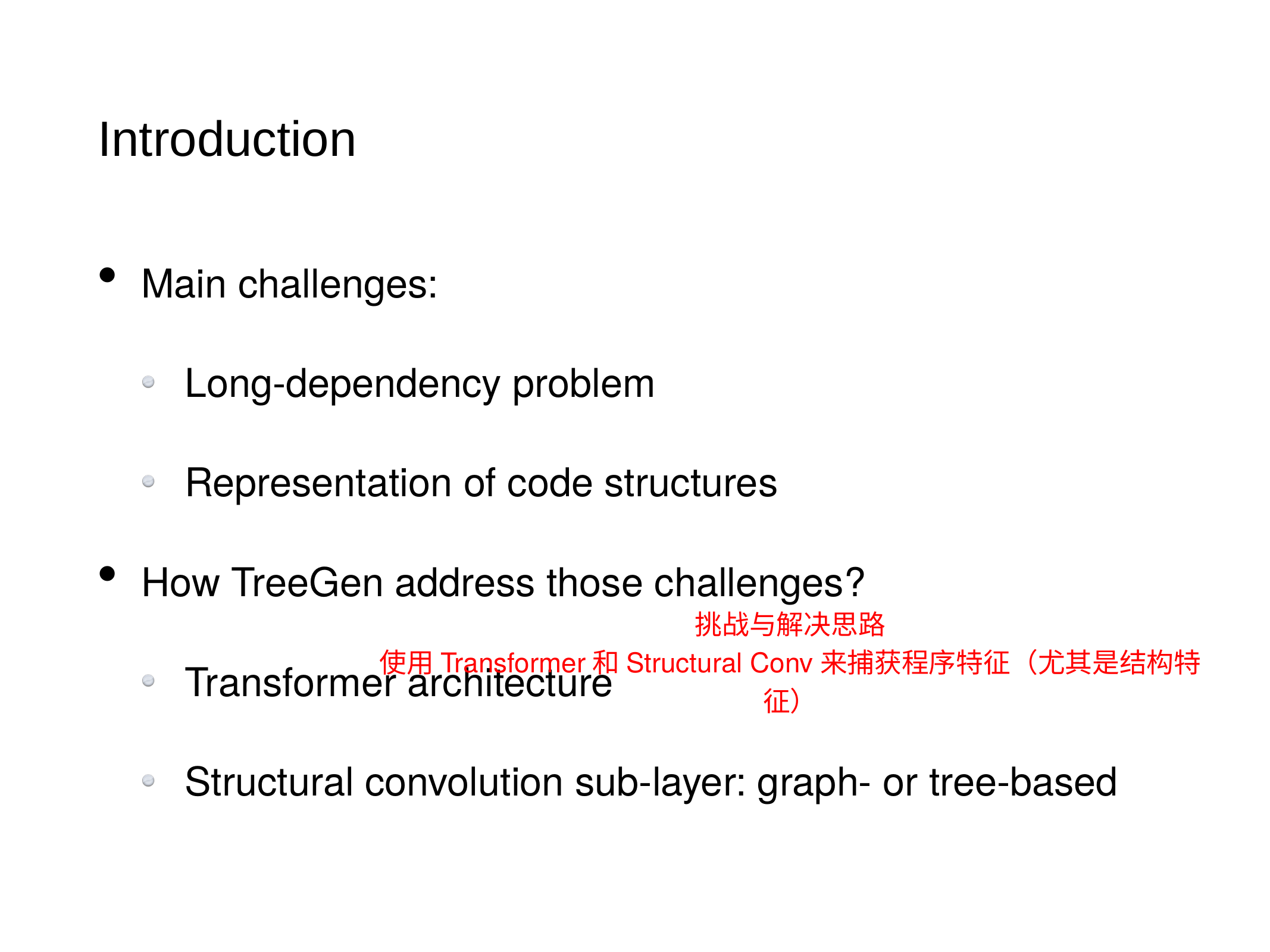

# Introduction
Main challenges:
Long-dependency problem
Representation of code structures
How TreeGen address those challenges?
Transformer architecture
Structural convolution sub-layer: graph- or tree-based
挑战与解决思路
使用Transformer和Structural Conv来捕获程序特征（尤其是结构特征）